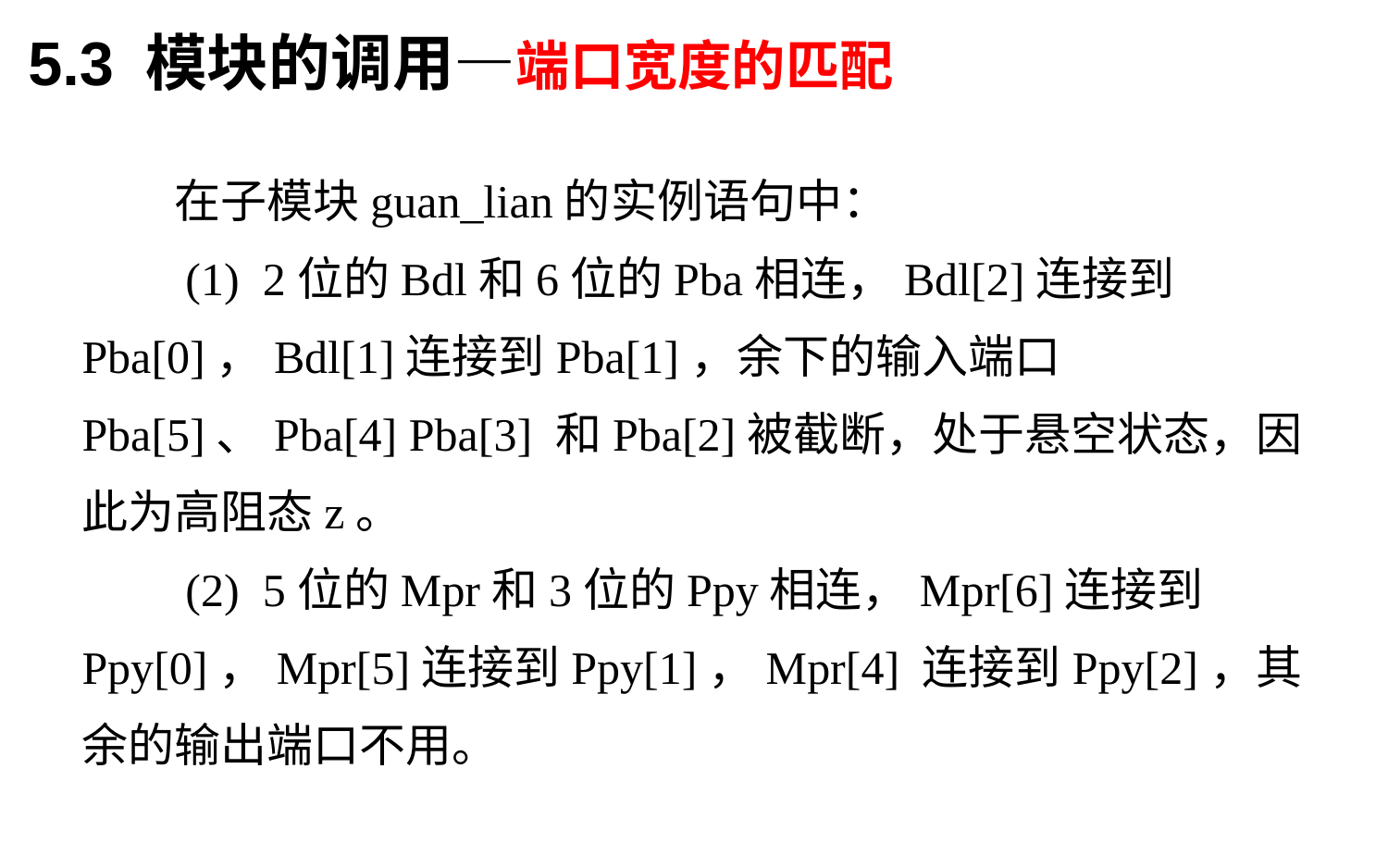

5.3 模块的调用—端口宽度的匹配
# 在子模块guan_lian的实例语句中： 　　(1)  2位的Bdl和6位的Pba相连，Bdl[2]连接到Pba[0]，Bdl[1]连接到Pba[1]，余下的输入端口Pba[5]、Pba[4] Pba[3] 和Pba[2]被截断，处于悬空状态，因此为高阻态z。 　　(2)  5位的Mpr和3位的Ppy相连，Mpr[6]连接到Ppy[0]，Mpr[5]连接到Ppy[1]，Mpr[4] 连接到Ppy[2]，其余的输出端口不用。